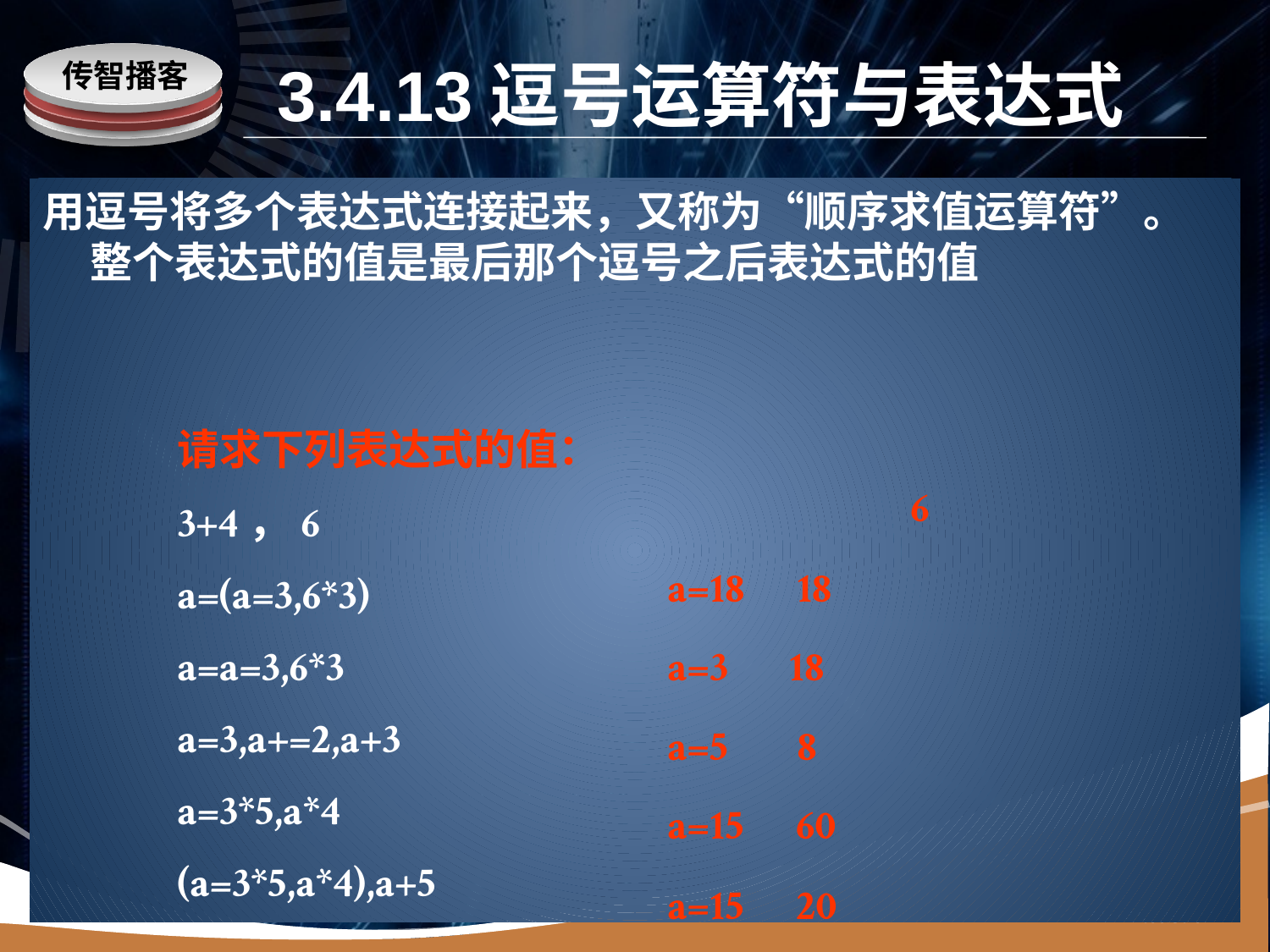

# 3.4.13逗号运算符与表达式

用逗号将多个表达式连接起来，又称为“顺序求值运算符”。整个表达式的值是最后那个逗号之后表达式的值
请求下列表达式的值：
3+4，6
a=(a=3,6*3)
a=a=3,6*3
a=3,a+=2,a+3
a=3*5,a*4
(a=3*5,a*4),a+5
6
a=18      18
a=3       18
a=5        8
a=15      60
a=15      20
www.itcast.cn